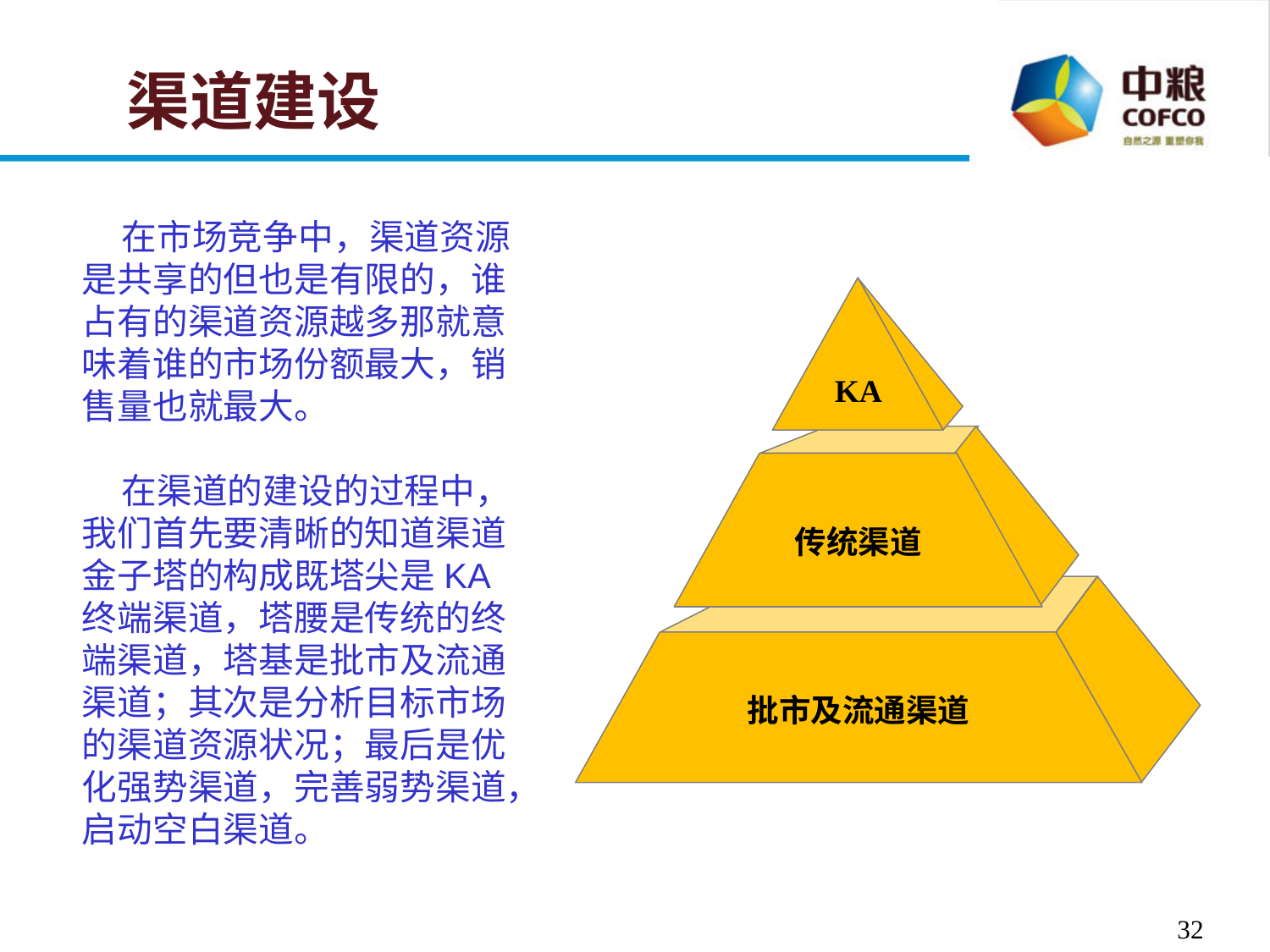

# 渠道建设
    在市场竞争中，渠道资源是共享的但也是有限的，谁占有的渠道资源越多那就意味着谁的市场份额最大，销售量也就最大。

    在渠道的建设的过程中，我们首先要清晰的知道渠道金子塔的构成既塔尖是KA终端渠道，塔腰是传统的终端渠道，塔基是批市及流通渠道；其次是分析目标市场的渠道资源状况；最后是优化强势渠道，完善弱势渠道，启动空白渠道。

KA

传统渠道

批市及流通渠道